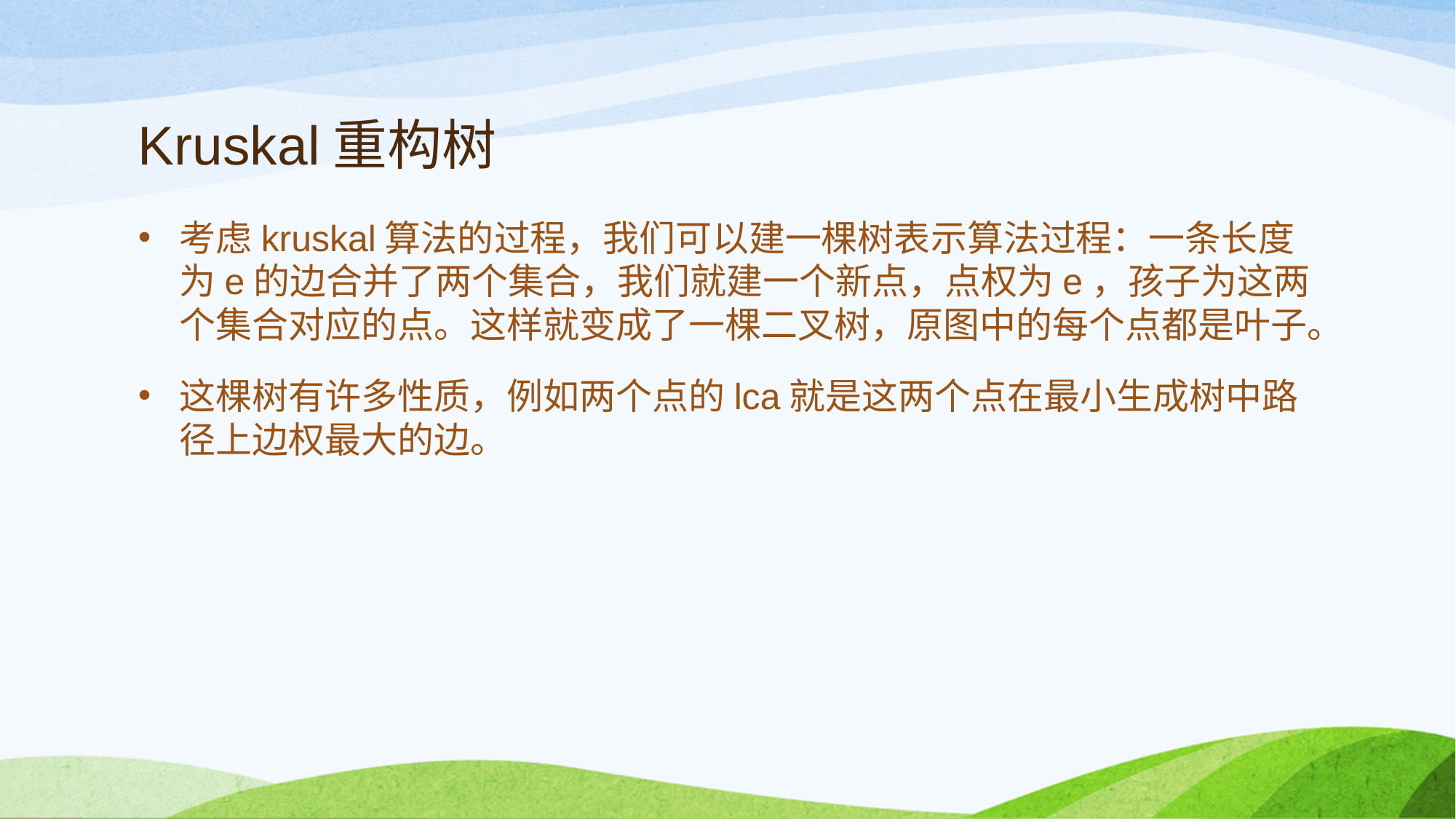

# Kruskal重构树
考虑kruskal算法的过程，我们可以建一棵树表示算法过程：一条长度为e的边合并了两个集合，我们就建一个新点，点权为e，孩子为这两个集合对应的点。这样就变成了一棵二叉树，原图中的每个点都是叶子。
这棵树有许多性质，例如两个点的lca就是这两个点在最小生成树中路径上边权最大的边。